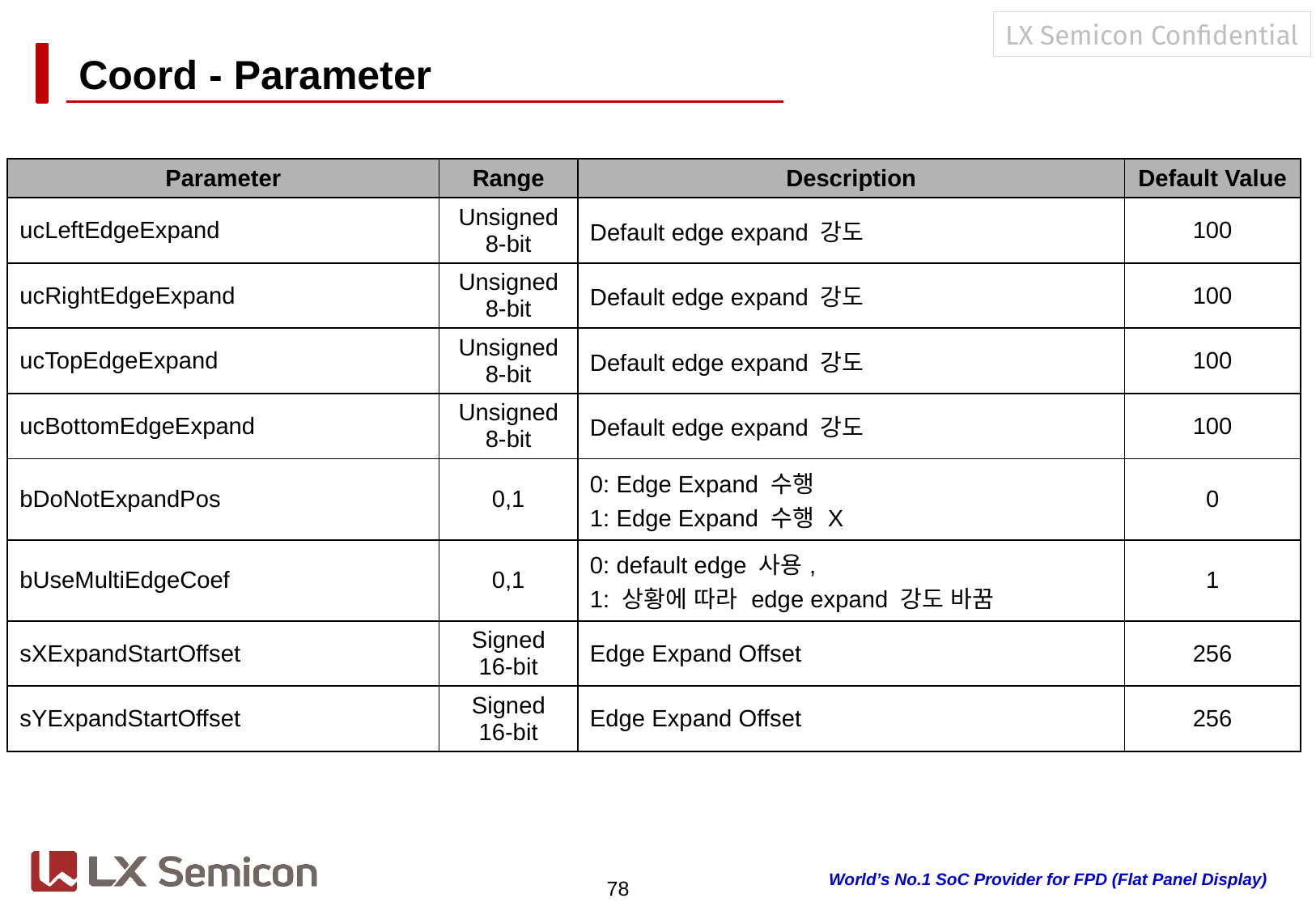

# Coord - Parameter
| Parameter | Range | Description | Default Value |
| --- | --- | --- | --- |
| ucLeftEdgeExpand | Unsigned 8-bit | Default edge expand 강도 | 100 |
| ucRightEdgeExpand | Unsigned 8-bit | Default edge expand 강도 | 100 |
| ucTopEdgeExpand | Unsigned 8-bit | Default edge expand 강도 | 100 |
| ucBottomEdgeExpand | Unsigned 8-bit | Default edge expand 강도 | 100 |
| bDoNotExpandPos | 0,1 | 0: Edge Expand 수행 1: Edge Expand 수행 X | 0 |
| bUseMultiEdgeCoef | 0,1 | 0: default edge 사용, 1: 상황에 따라 edge expand 강도 바꿈 | 1 |
| sXExpandStartOffset | Signed 16-bit | Edge Expand Offset | 256 |
| sYExpandStartOffset | Signed 16-bit | Edge Expand Offset | 256 |